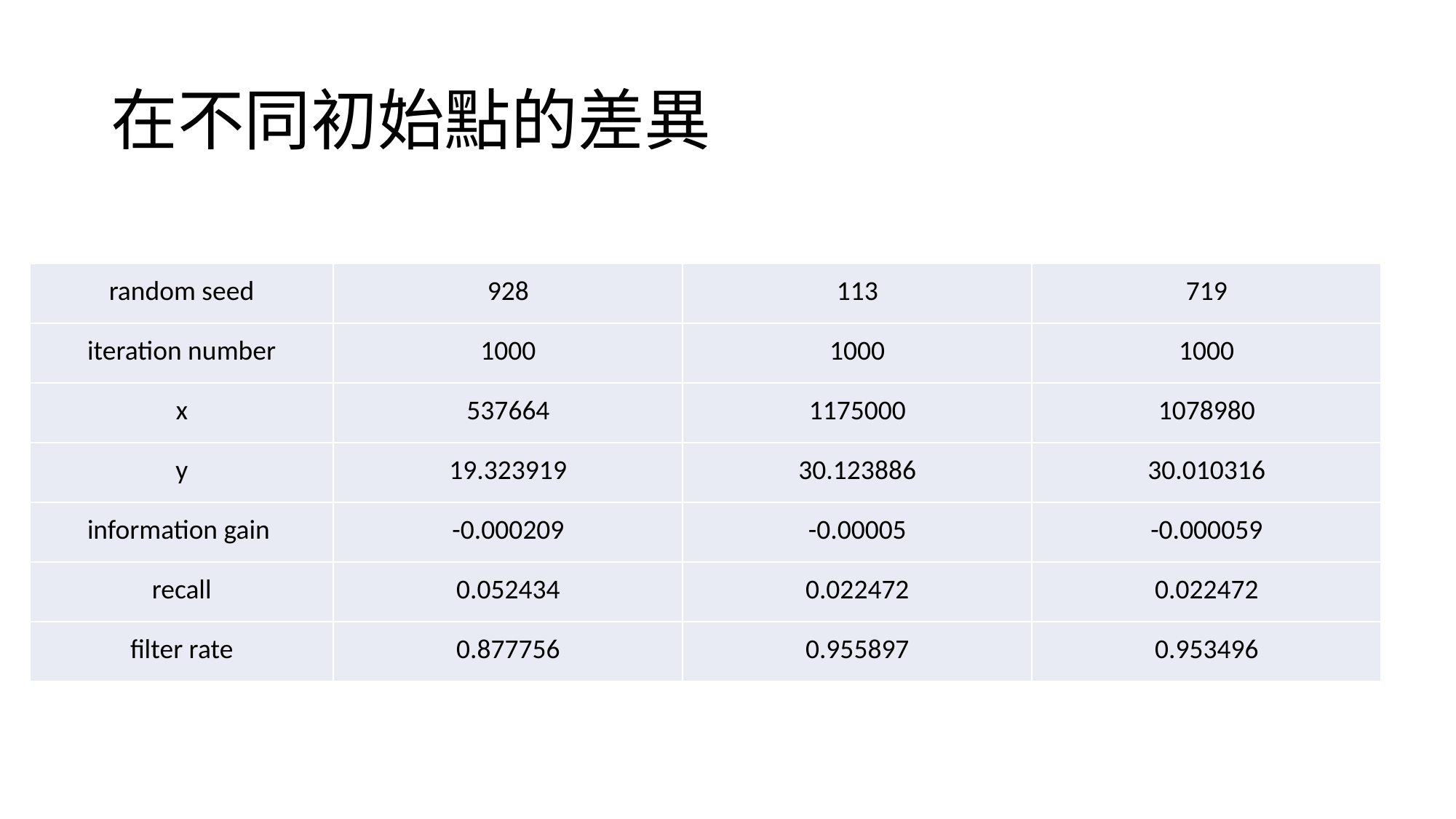

# 在不同初始點的差異
| random seed | 928 | 113 | 719 |
| --- | --- | --- | --- |
| iteration number | 1000 | 1000 | 1000 |
| x | 537664 | 1175000 | 1078980 |
| y | 19.323919 | 30.123886 | 30.010316 |
| information gain | -0.000209 | -0.00005 | -0.000059 |
| recall | 0.052434 | 0.022472 | 0.022472 |
| filter rate | 0.877756 | 0.955897 | 0.953496 |